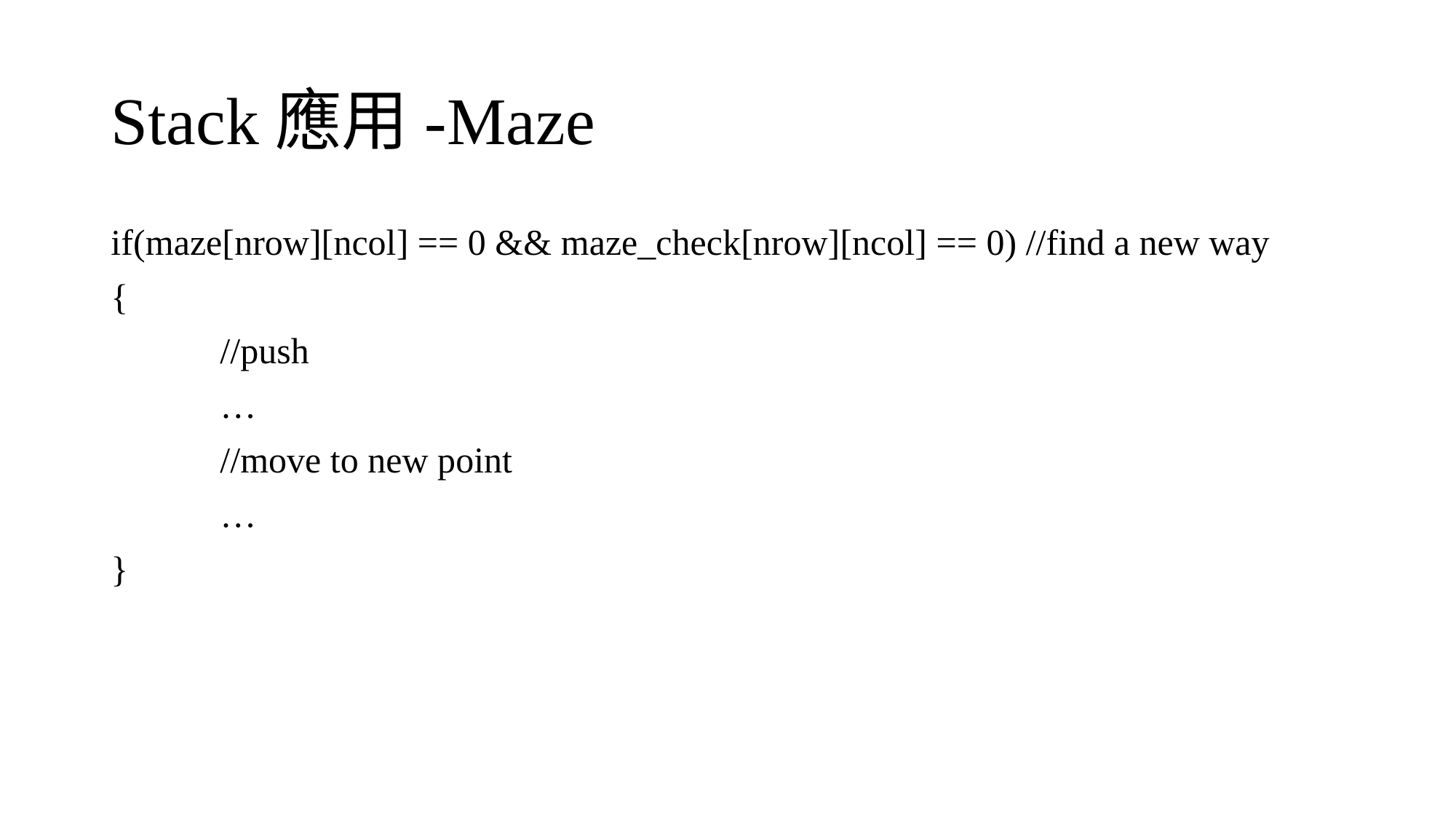

# Stack應用-Maze
if(maze[nrow][ncol] == 0 && maze_check[nrow][ncol] == 0) //find a new way
{
	//push
	…
	//move to new point
	…
}